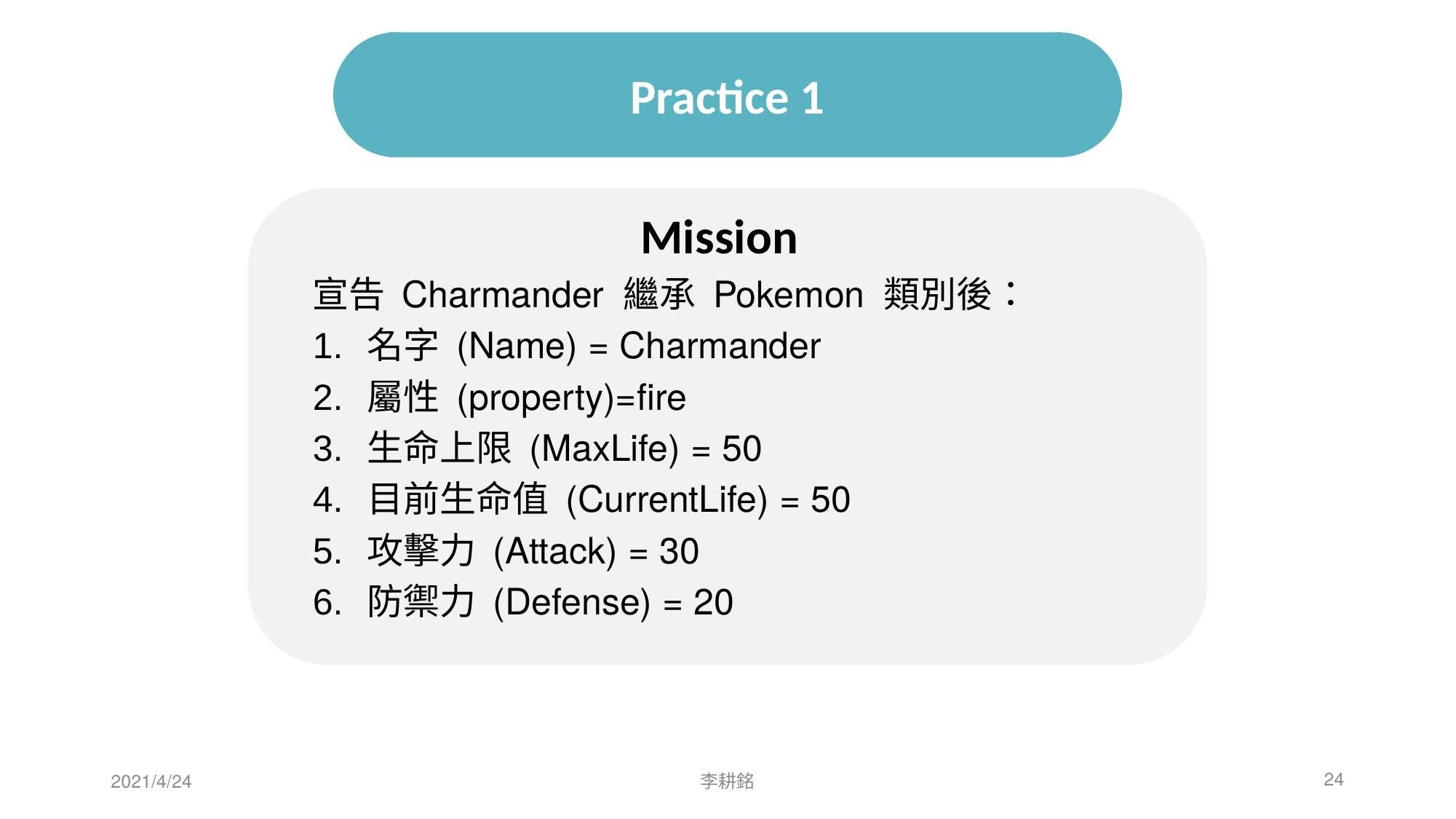

# Practice 1

Mission
宣告 Charmander 繼承 Pokemon 類別後：
名字 (Name) = Charmander
屬性 (property)=fire
生命上限 (MaxLife) = 50
目前生命值 (CurrentLife) = 50
攻擊力 (Attack) = 30
防禦力 (Defense) = 20

2021/4/24
李耕銘
24